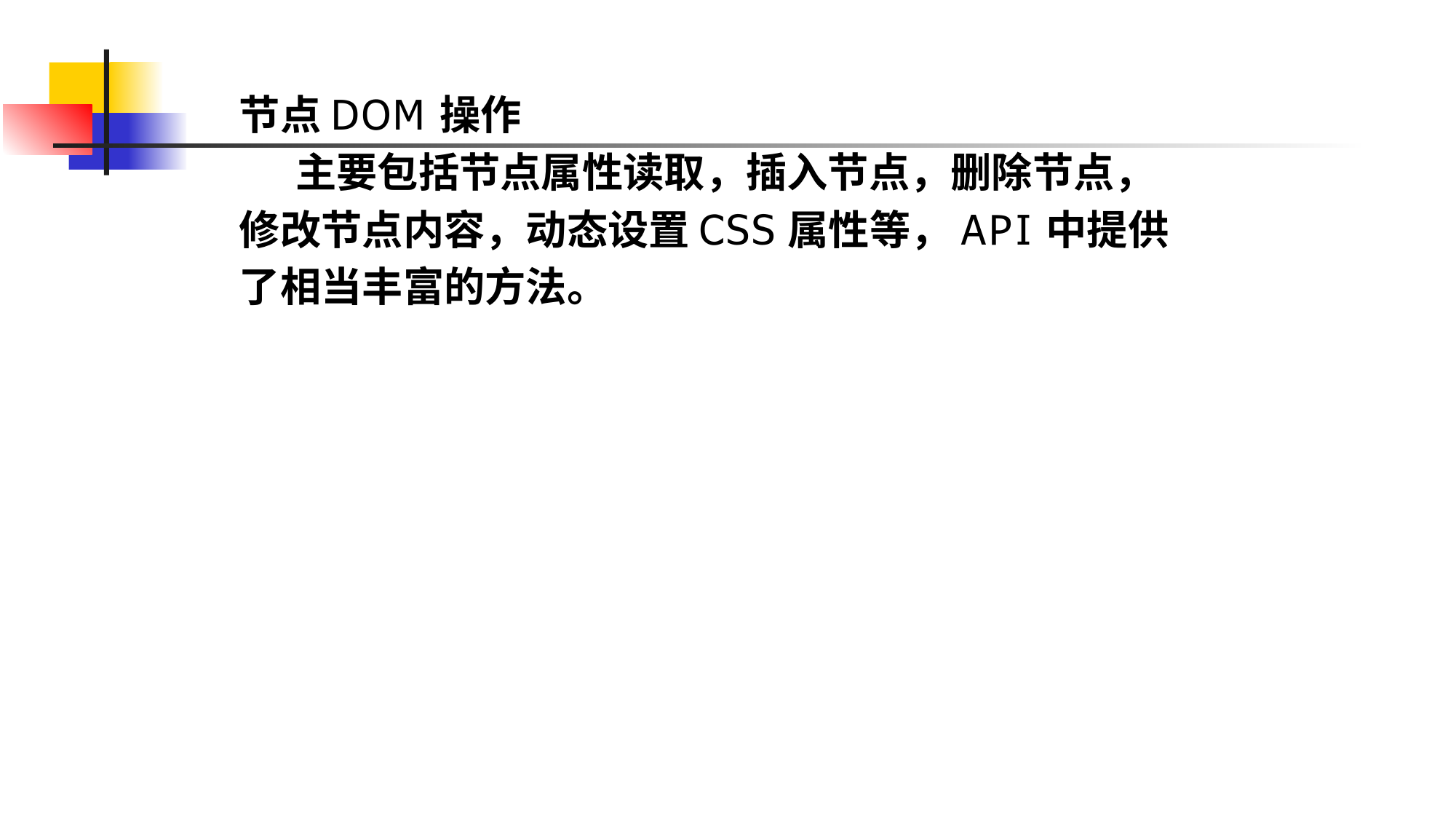

节点DOM操作
     主要包括节点属性读取，插入节点，删除节点，
修改节点内容，动态设置CSS属性等，API中提供
了相当丰富的方法。